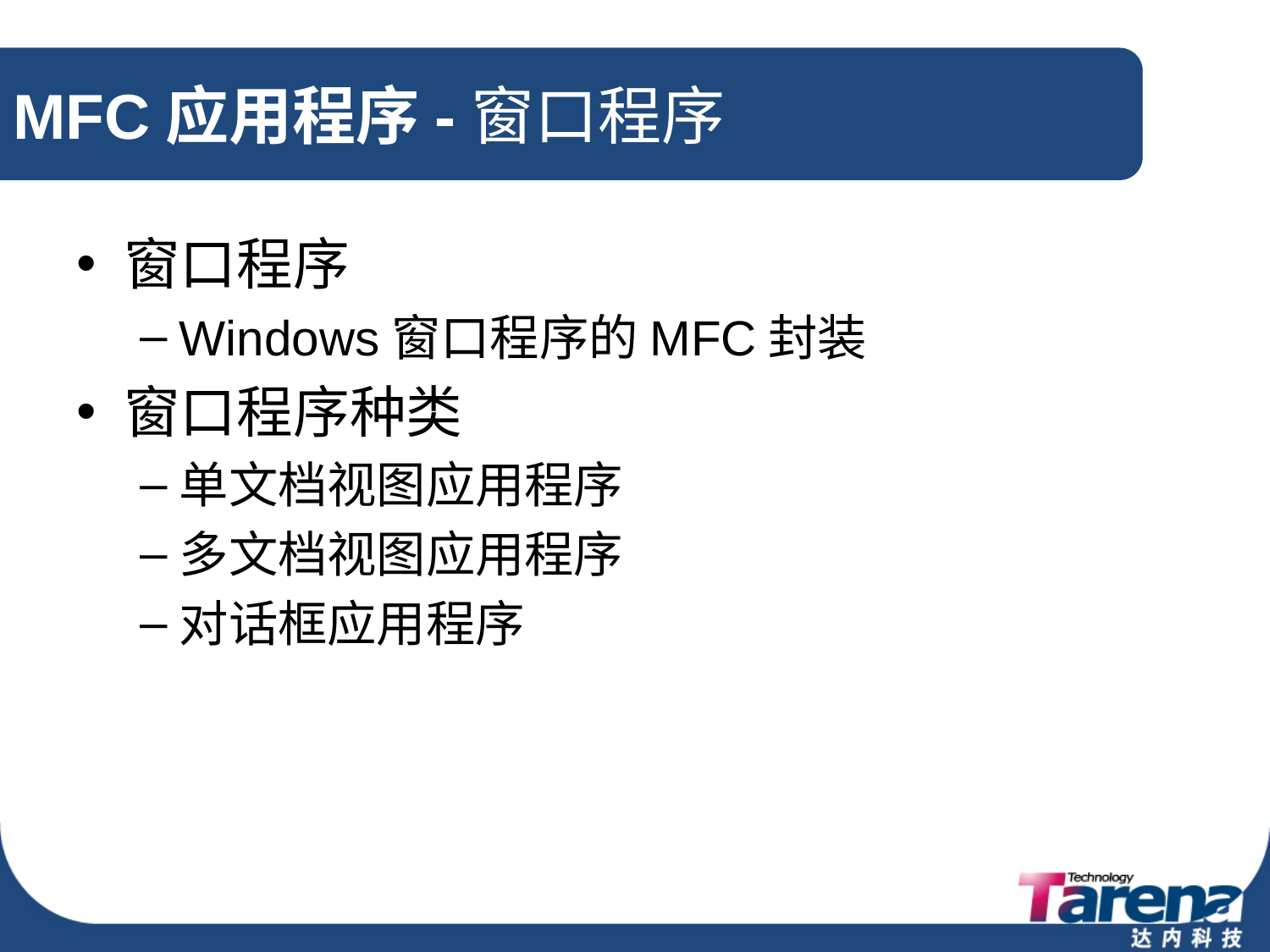

# MFC应用程序-窗口程序
窗口程序
Windows窗口程序的MFC封装
窗口程序种类
单文档视图应用程序
多文档视图应用程序
对话框应用程序